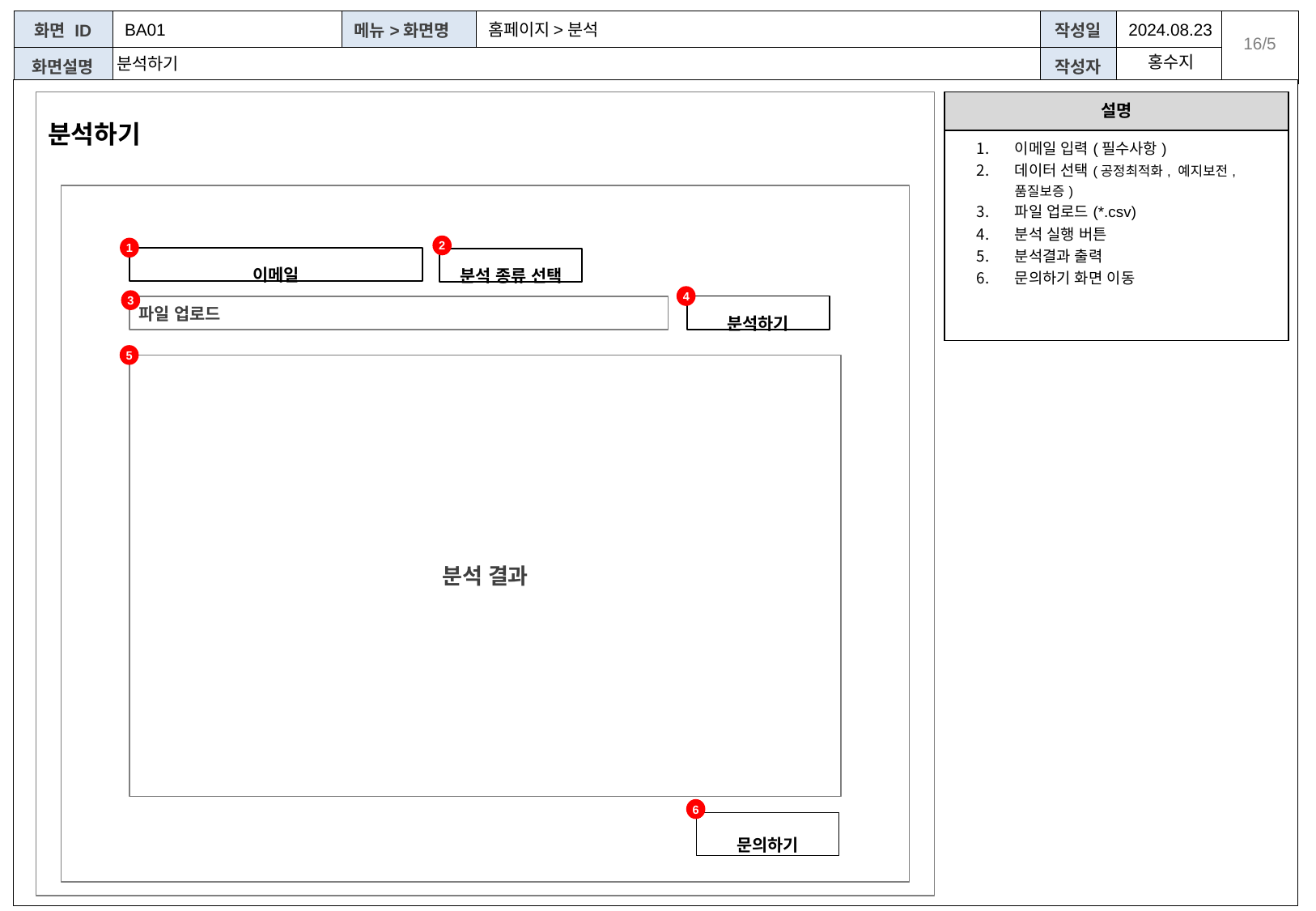

BA01
홈페이지>분석
2024.08.23
홍수지
# 분석하기

| 설명 |
| --- |
| 이메일 입력(필수사항) 데이터 선택(공정최적화, 예지보전, 품질보증) 파일 업로드(\*.csv) 분석 실행 버튼 분석결과 출력 문의하기 화면 이동 |
분석하기

2
1

이메일
분석 종류 선택
4
3
분석하기
파일 업로드
5
분석 결과
6
문의하기